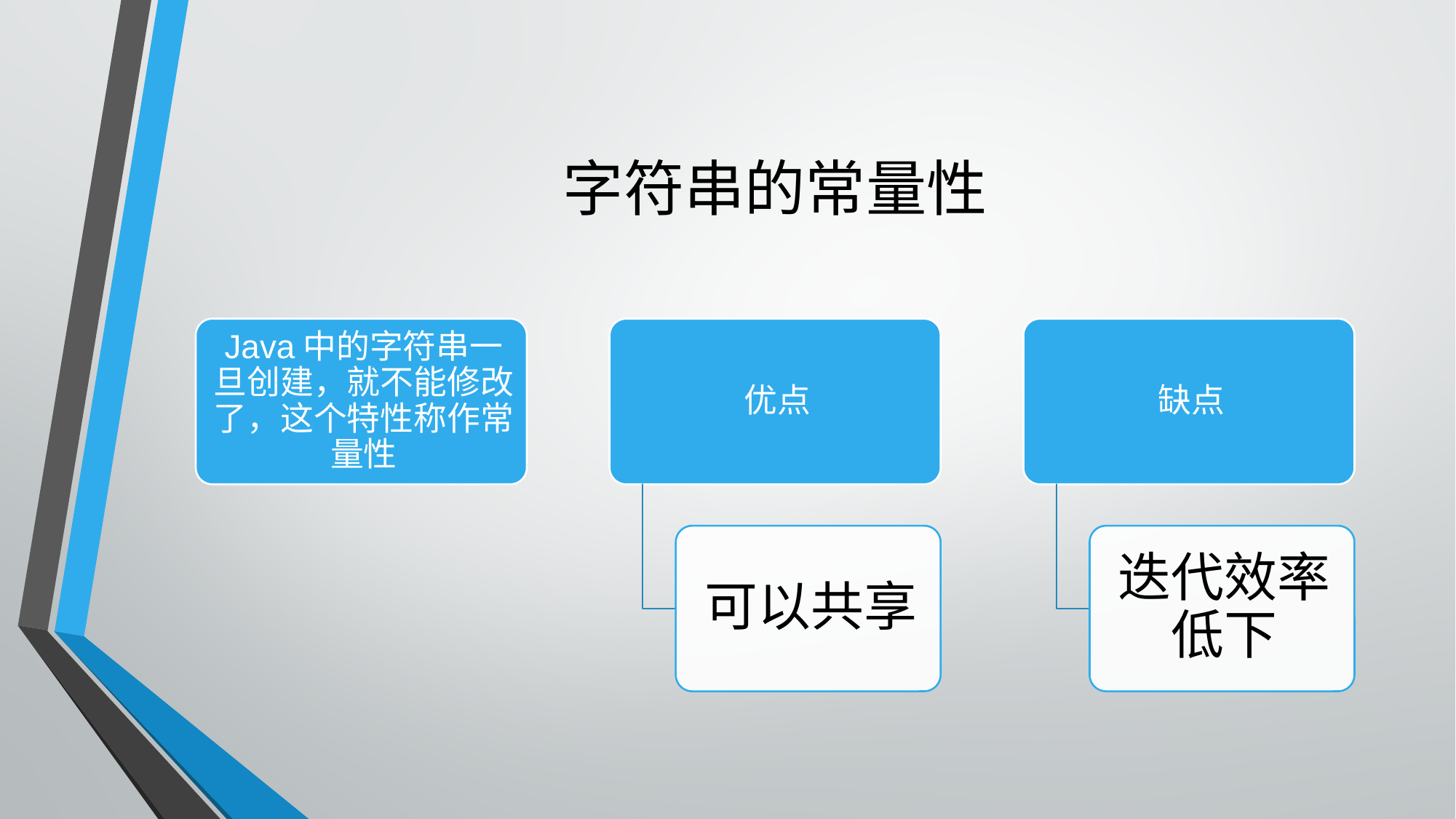

# 字符串的常量性
Java中的字符串一旦创建，就不能修改了，这个特性称作常量性
优点
可以共享
缺点
迭代效率低下